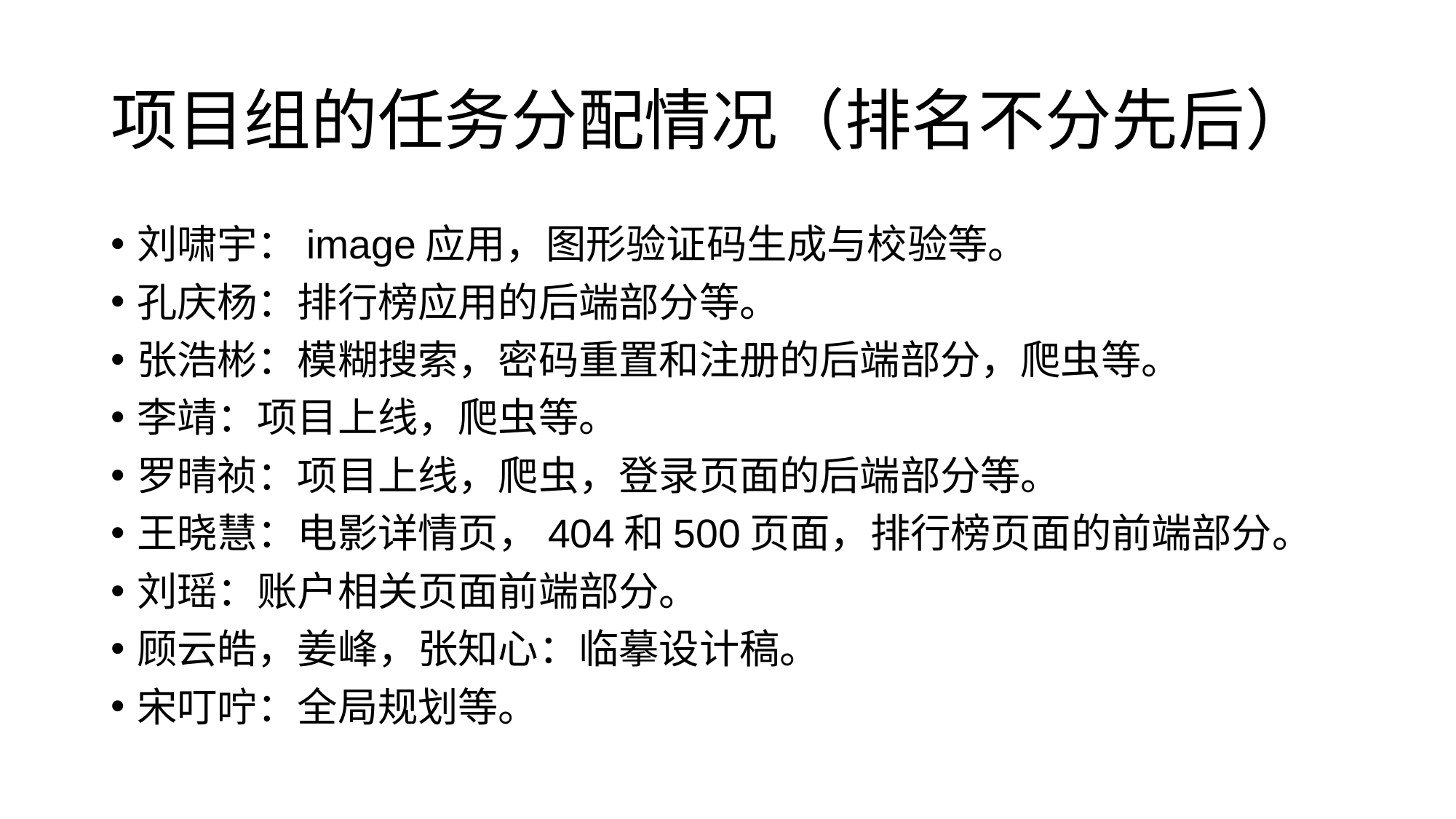

# 项目组的任务分配情况（排名不分先后）
刘啸宇：image应用，图形验证码生成与校验等。
孔庆杨：排行榜应用的后端部分等。
张浩彬：模糊搜索，密码重置和注册的后端部分，爬虫等。
李靖：项目上线，爬虫等。
罗晴祯：项目上线，爬虫，登录页面的后端部分等。
王晓慧：电影详情页，404和500页面，排行榜页面的前端部分。
刘瑶：账户相关页面前端部分。
顾云皓，姜峰，张知心：临摹设计稿。
宋叮咛：全局规划等。